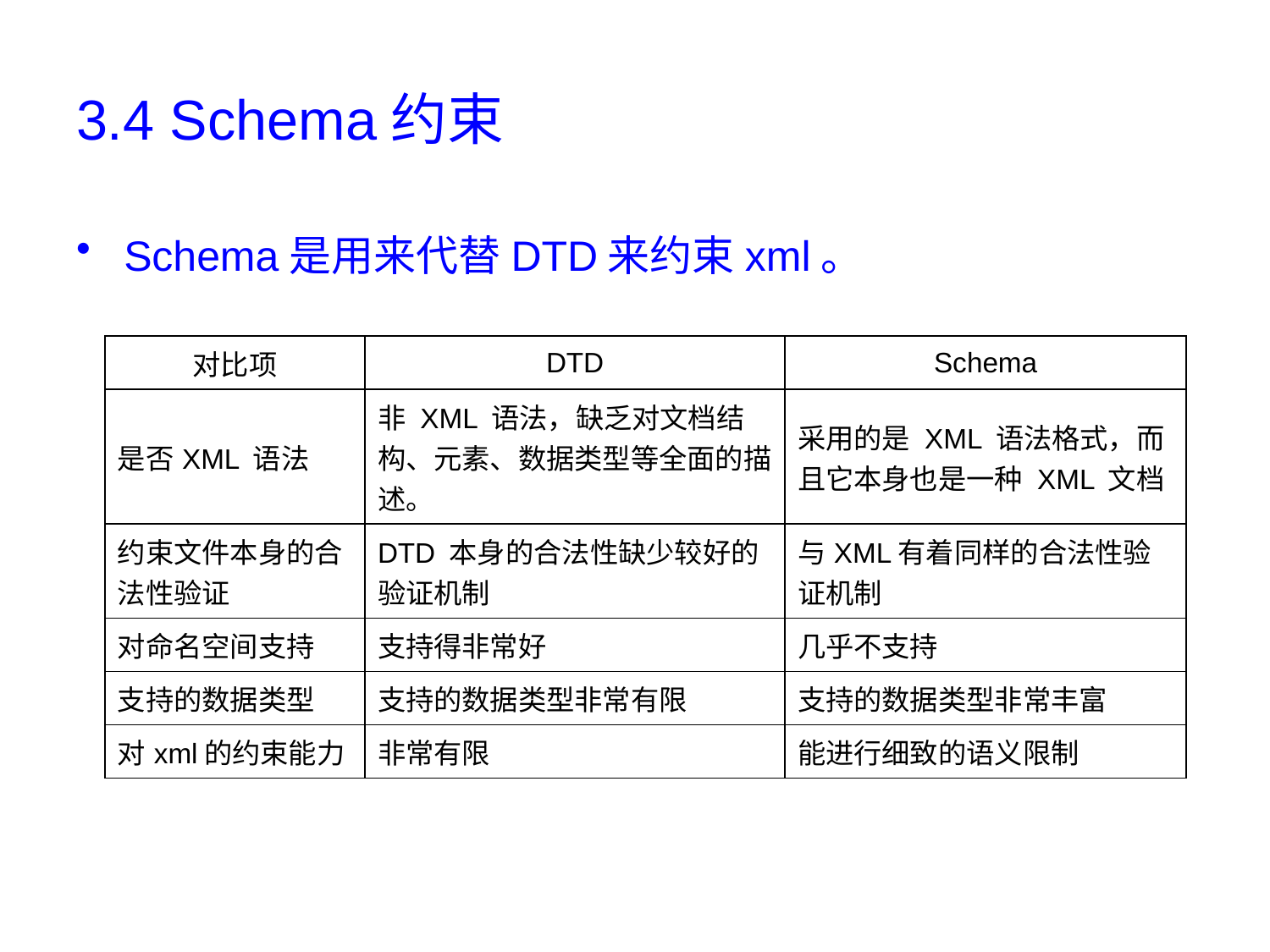

# 3.4 Schema约束
Schema是用来代替DTD来约束xml。
| 对比项 | DTD | Schema |
| --- | --- | --- |
| 是否XML 语法 | 非 XML 语法，缺乏对文档结构、元素、数据类型等全面的描述。 | 采用的是 XML 语法格式，而且它本身也是一种 XML 文档 |
| 约束文件本身的合法性验证 | DTD 本身的合法性缺少较好的验证机制 | 与XML有着同样的合法性验证机制 |
| 对命名空间支持 | 支持得非常好 | 几乎不支持 |
| 支持的数据类型 | 支持的数据类型非常有限 | 支持的数据类型非常丰富 |
| 对xml的约束能力 | 非常有限 | 能进行细致的语义限制 |